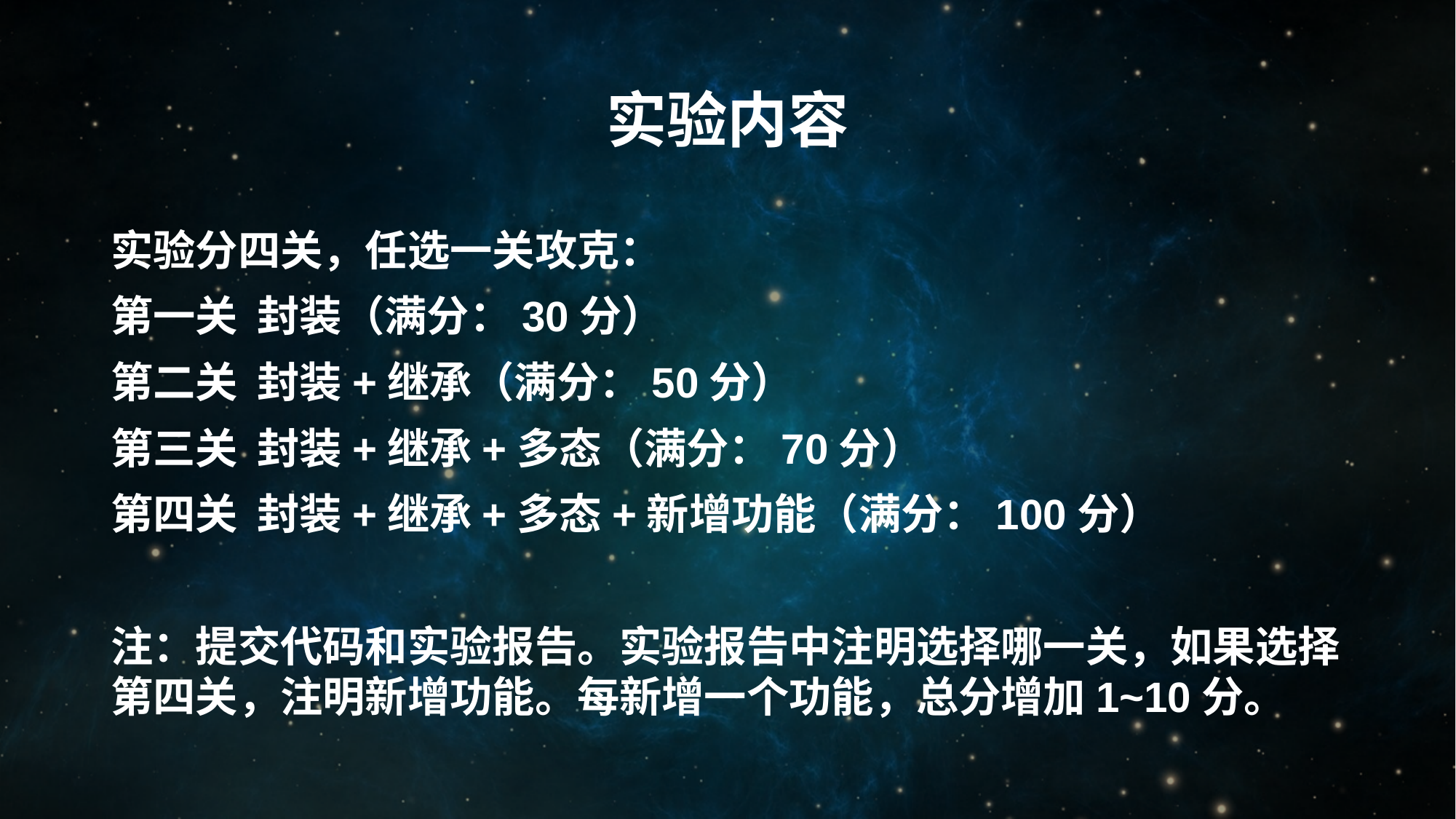

# 实验内容
实验分四关，任选一关攻克：
第一关  封装（满分：30分）
第二关  封装+继承（满分：50分）
第三关  封装+继承+多态（满分：70分）
第四关  封装+继承+多态+新增功能（满分：100分）

注：提交代码和实验报告。实验报告中注明选择哪一关，如果选择第四关，注明新增功能。每新增一个功能，总分增加1~10分。